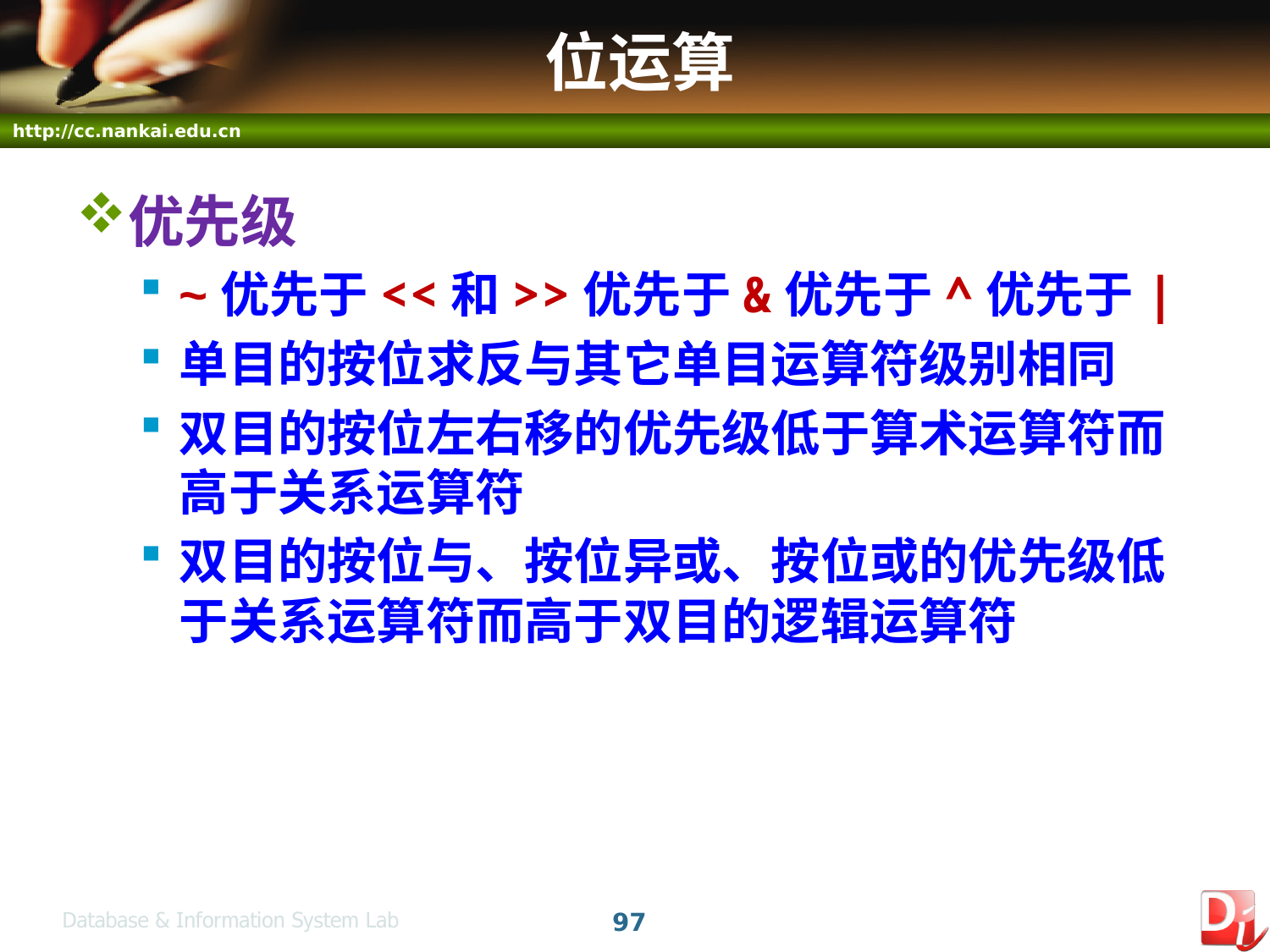

# 位运算
优先级
~优先于<<和>>优先于&优先于^优先于|
单目的按位求反与其它单目运算符级别相同
双目的按位左右移的优先级低于算术运算符而高于关系运算符
双目的按位与、按位异或、按位或的优先级低于关系运算符而高于双目的逻辑运算符
97
Database & Information System Lab